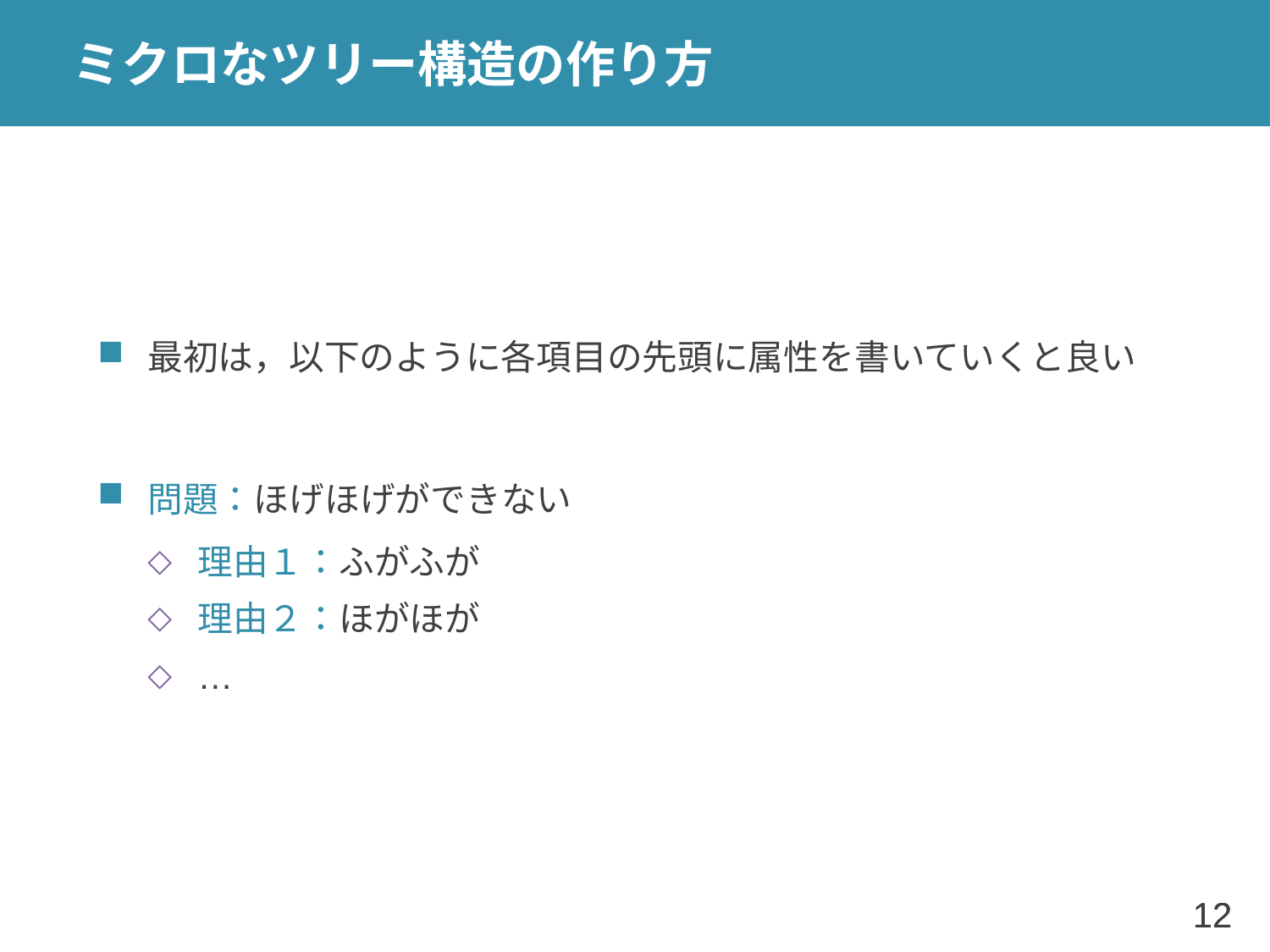

# ミクロなツリー構造の作り方
最初は，以下のように各項目の先頭に属性を書いていくと良い
問題：ほげほげができない
理由１：ふがふが
理由２：ほがほが
…